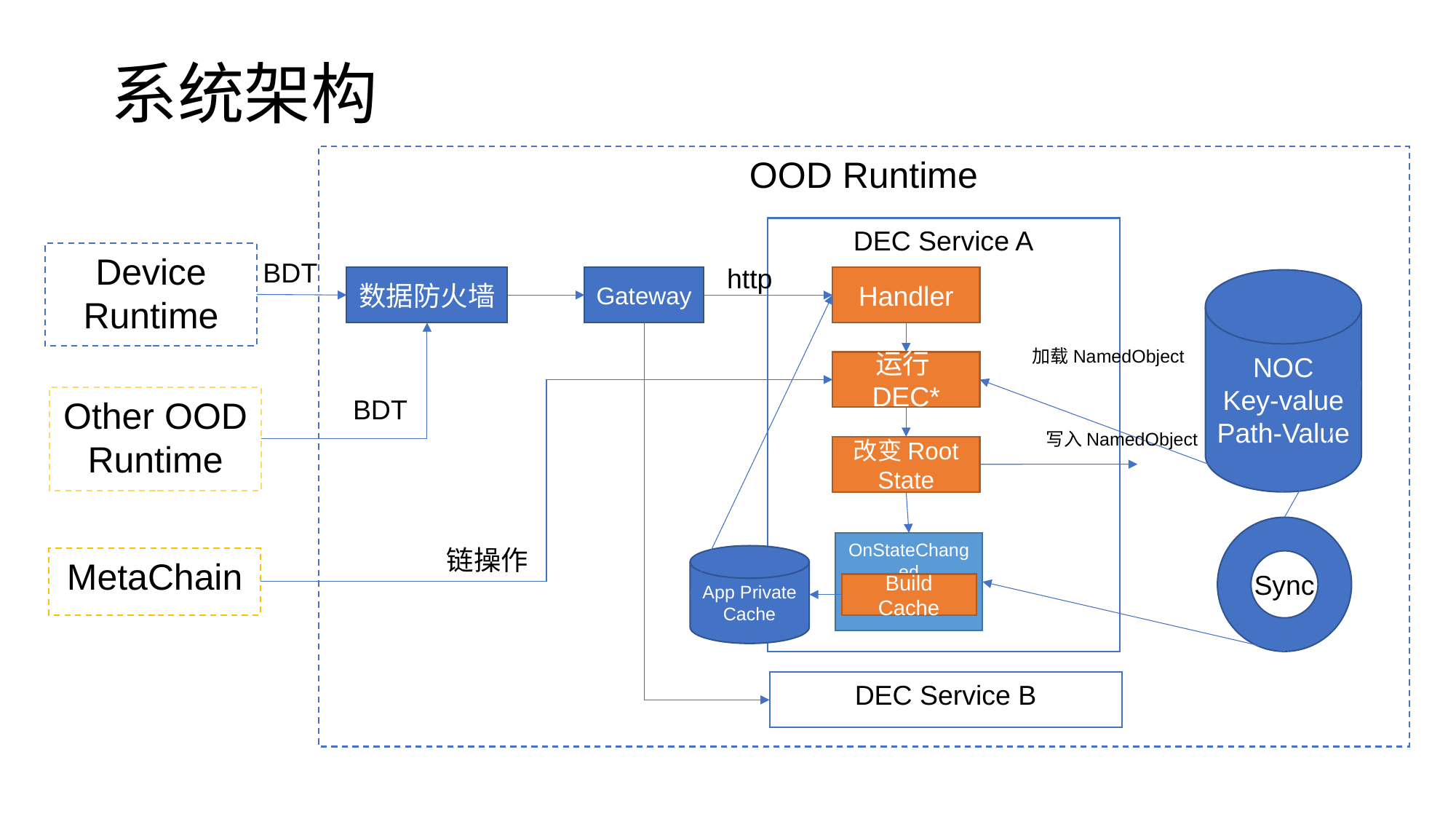

# 系统架构
OOD Runtime
DEC Service A
Device
Runtime
BDT
http
数据防火墙
Gateway
Handler
NOC
Key-value
Path-Value
加载NamedObject
运行DEC*
Other OOD
Runtime
BDT
写入NamedObject
改变Root State
Sync
OnStateChanged
链操作
App Private Cache
MetaChain
Build Cache
DEC Service B